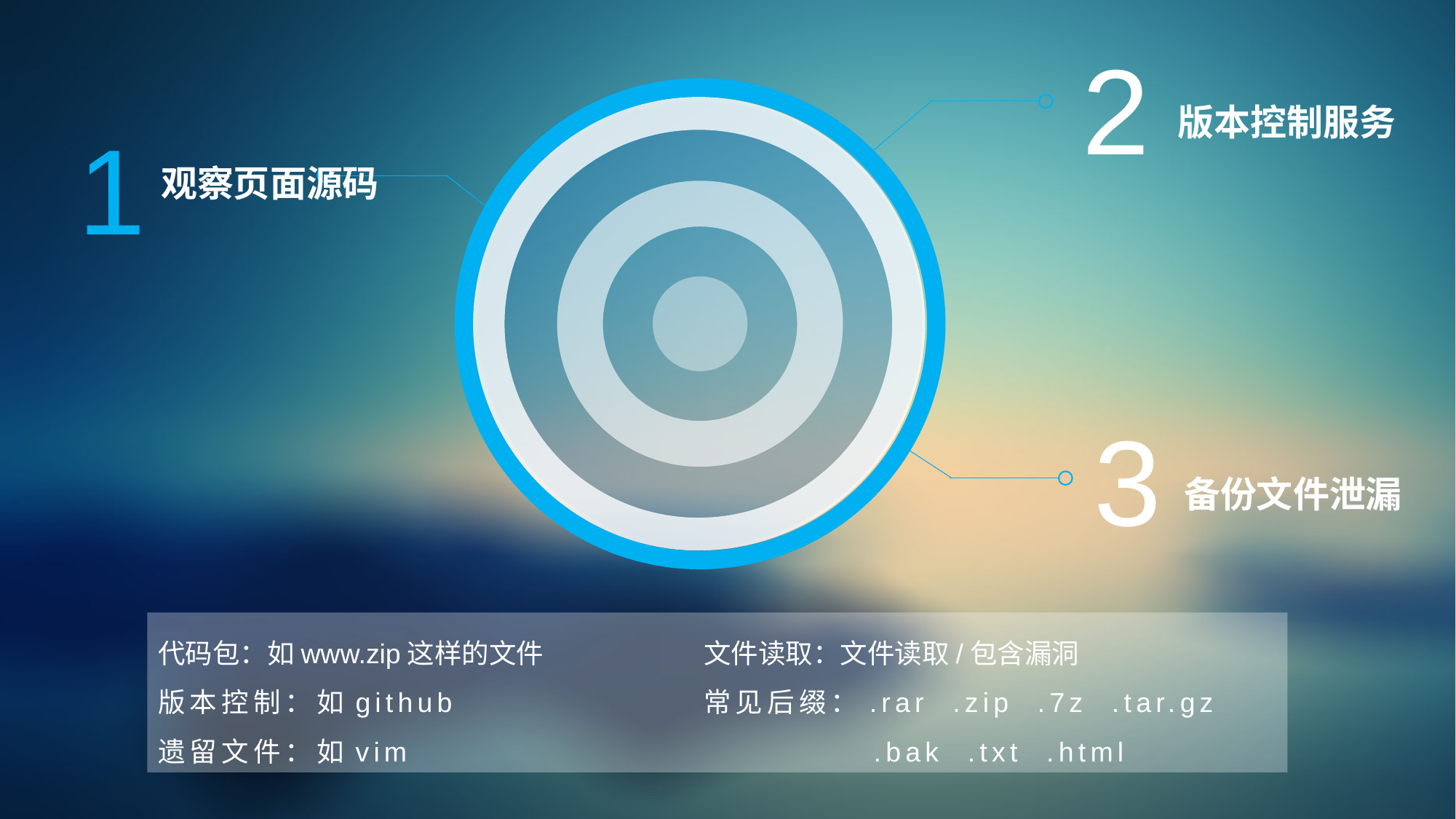

2
版本控制服务

1
观察页面源码

3
备份文件泄漏

代码包：如www.zip这样的文件		文件读取：文件读取/包含漏洞
版本控制：如github 			常见后缀：.rar  .zip  .7z  .tar.gz
遗留文件：如vim				     .bak  .txt  .html